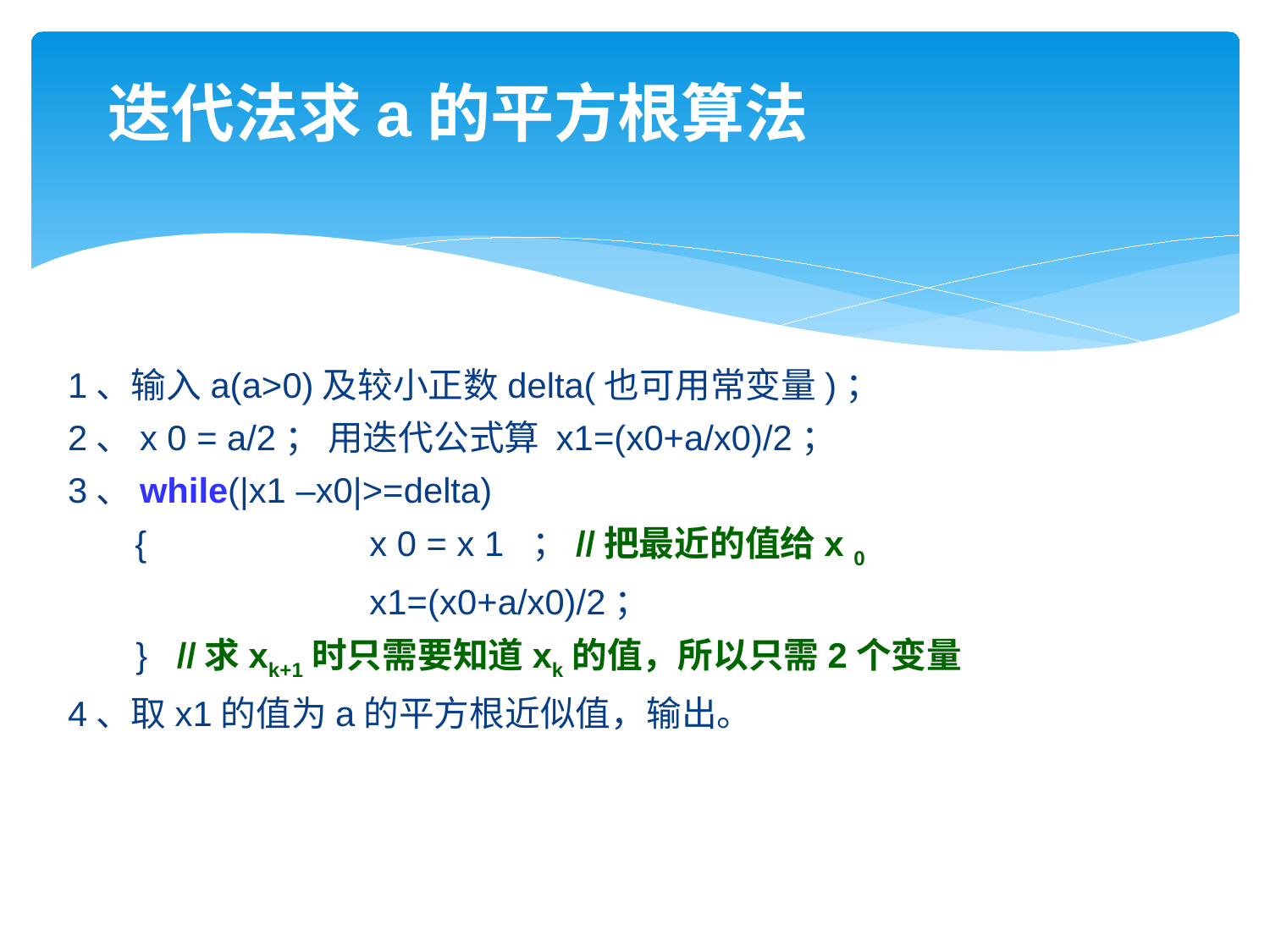

迭代法求a的平方根算法
1、输入a(a>0)及较小正数delta(也可用常变量)；
2、x 0 = a/2； 用迭代公式算 x1=(x0+a/x0)/2；
3、while(|x1 –x0|>=delta)
	   {		 x 0 = x 1  ；//把最近的值给x 0
			 x1=(x0+a/x0)/2；
       }   //求xk+1时只需要知道xk的值，所以只需2个变量
4、取x1的值为a的平方根近似值，输出。